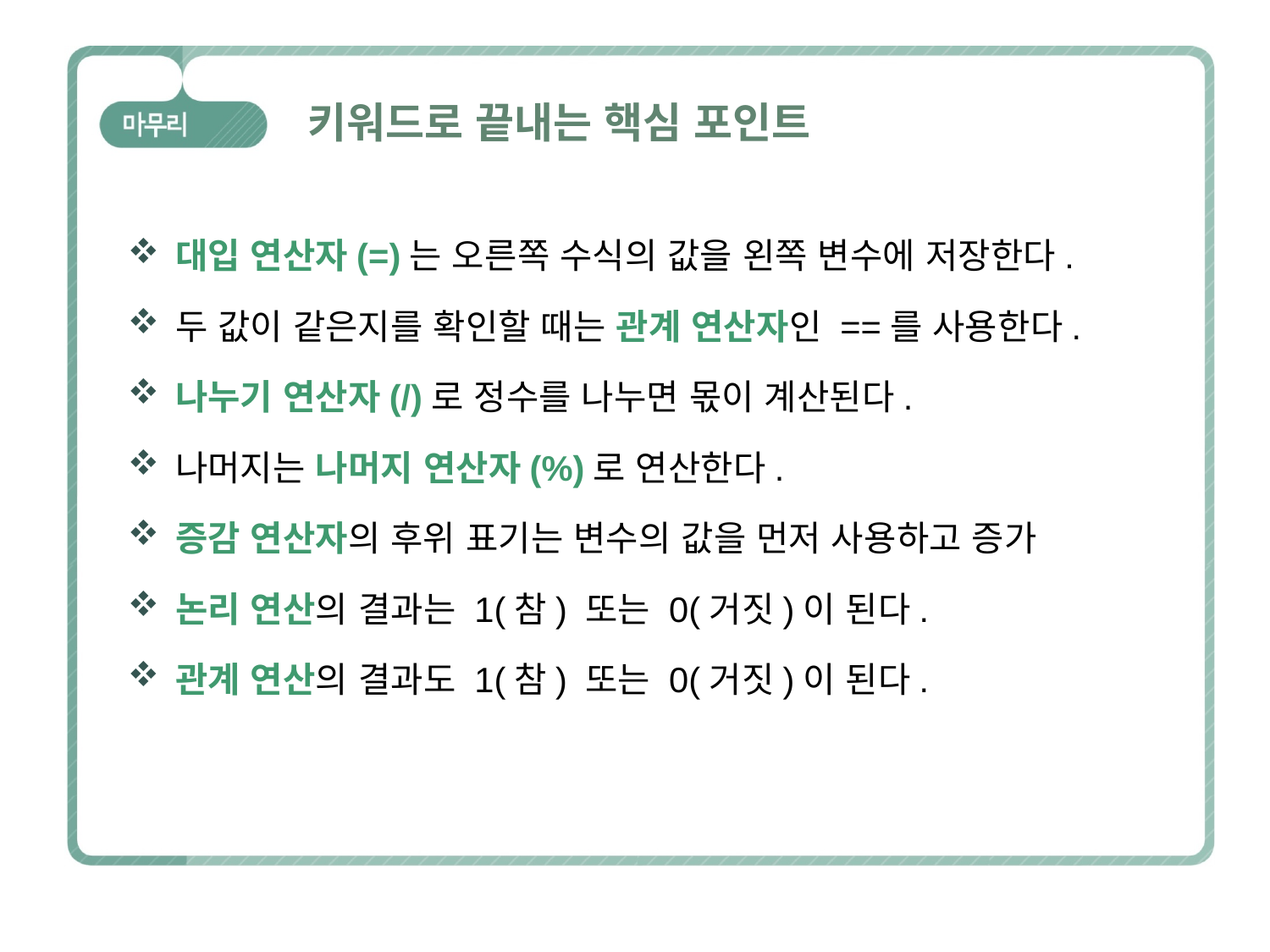

# 키워드로 끝내는 핵심 포인트
대입 연산자(=)는 오른쪽 수식의 값을 왼쪽 변수에 저장한다.
두 값이 같은지를 확인할 때는 관계 연산자인 ==를 사용한다.
나누기 연산자(/)로 정수를 나누면 몫이 계산된다.
나머지는 나머지 연산자(%)로 연산한다.
증감 연산자의 후위 표기는 변수의 값을 먼저 사용하고 증가
논리 연산의 결과는 1(참) 또는 0(거짓)이 된다.
관계 연산의 결과도 1(참) 또는 0(거짓)이 된다.